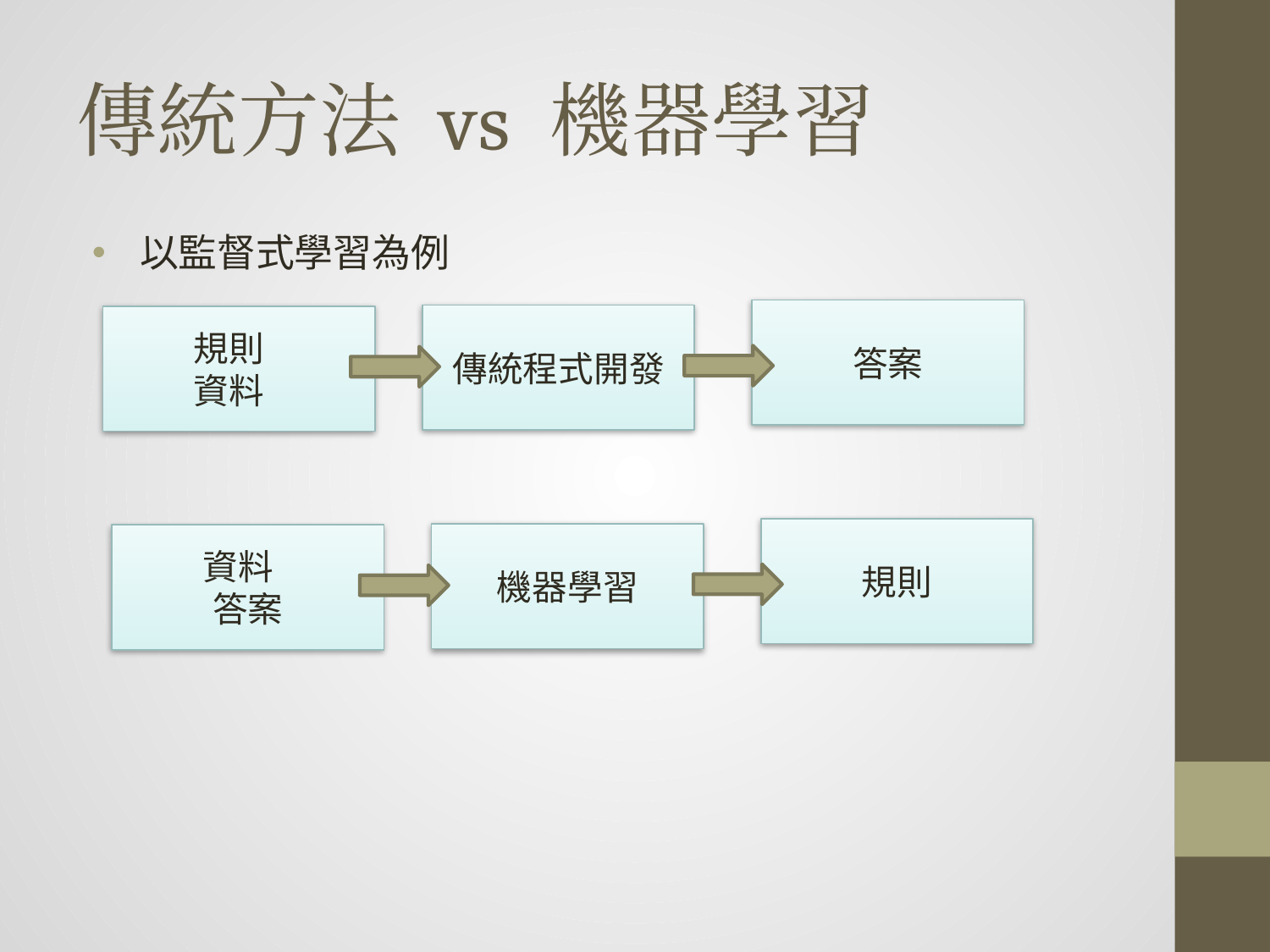

# 傳統方法 vs 機器學習
以監督式學習為例
答案
傳統程式開發
規則
資料

規則
機器學習
資料
答案